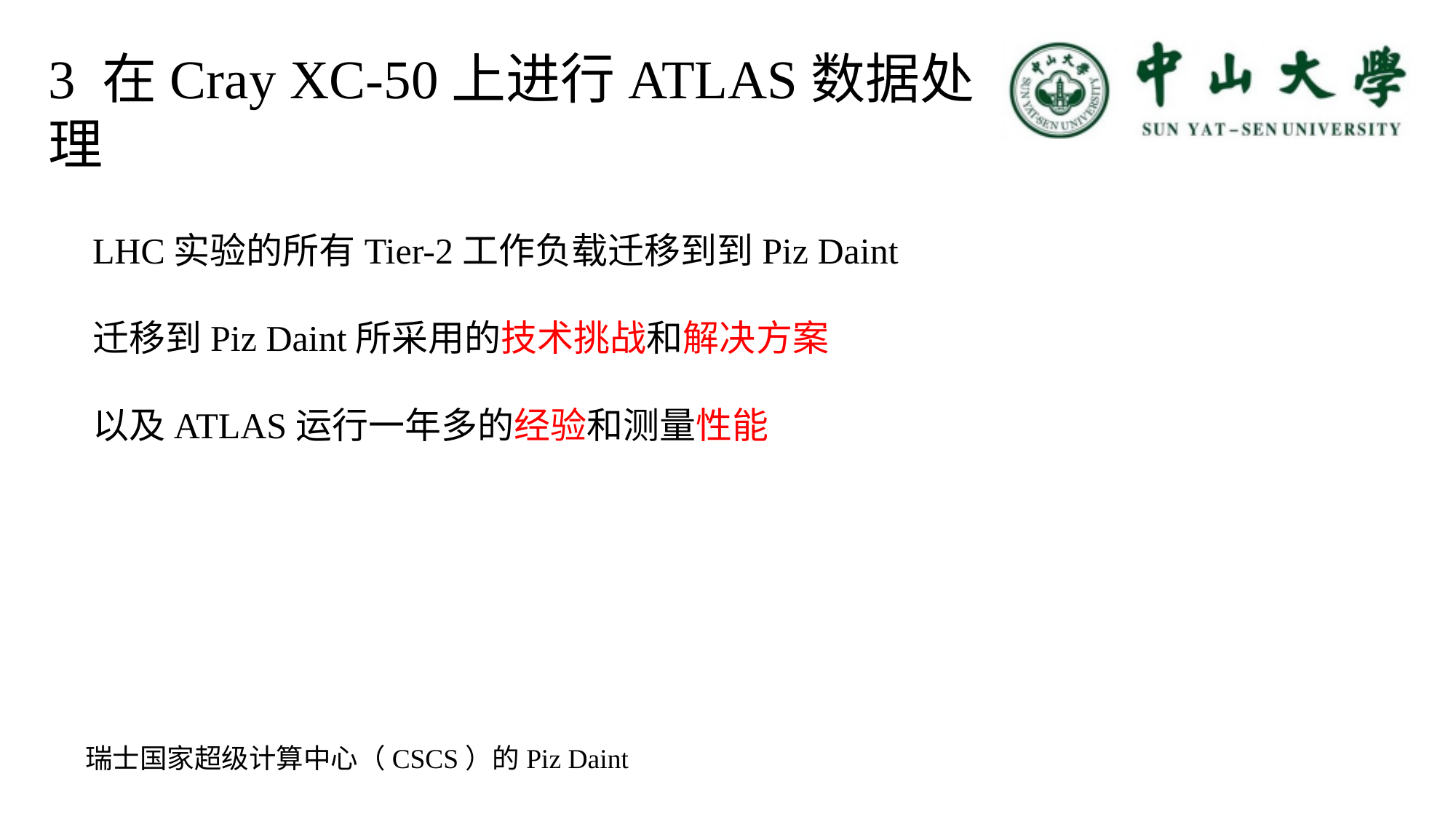

3 在Cray XC-50上进行ATLAS数据处理
LHC实验的所有Tier-2工作负载迁移到到Piz Daint

迁移到Piz Daint所采用的技术挑战和解决方案

以及ATLAS运行一年多的经验和测量性能
瑞士国家超级计算中心（CSCS）的Piz Daint